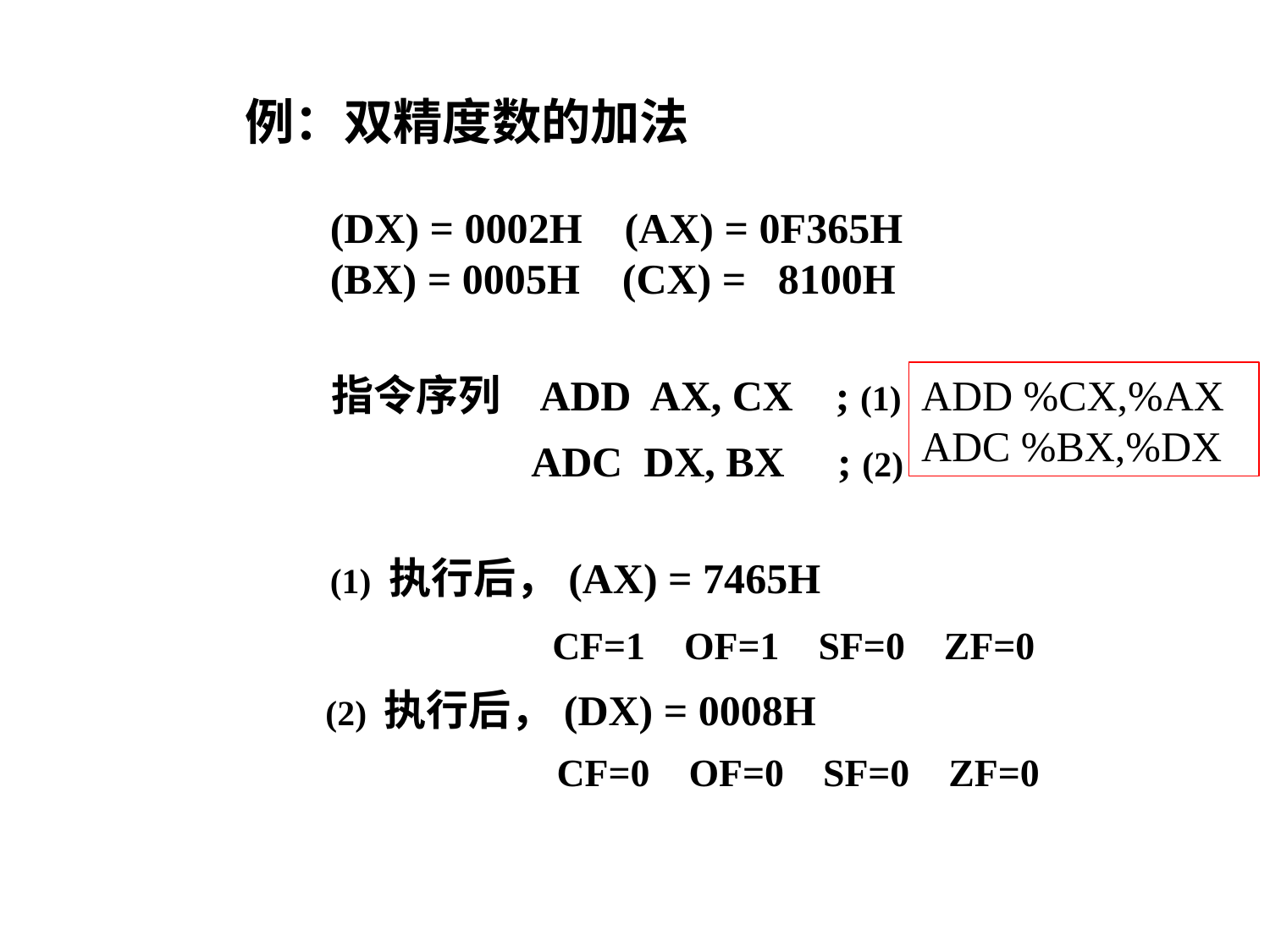

例：双精度数的加法

        (DX) = 0002H    (AX) = 0F365H
        (BX) = 0005H    (CX) =   8100H

        指令序列   ADD  AX, CX    ; (1)
                           ADC  DX, BX     ; (2)

        (1) 执行后，(AX) = 7465H
                             CF=1    OF=1    SF=0    ZF=0
         (2) 执行后，(DX) = 0008H
                                CF=0    OF=0    SF=0    ZF=0
ADD %CX,%AX
ADC %BX,%DX